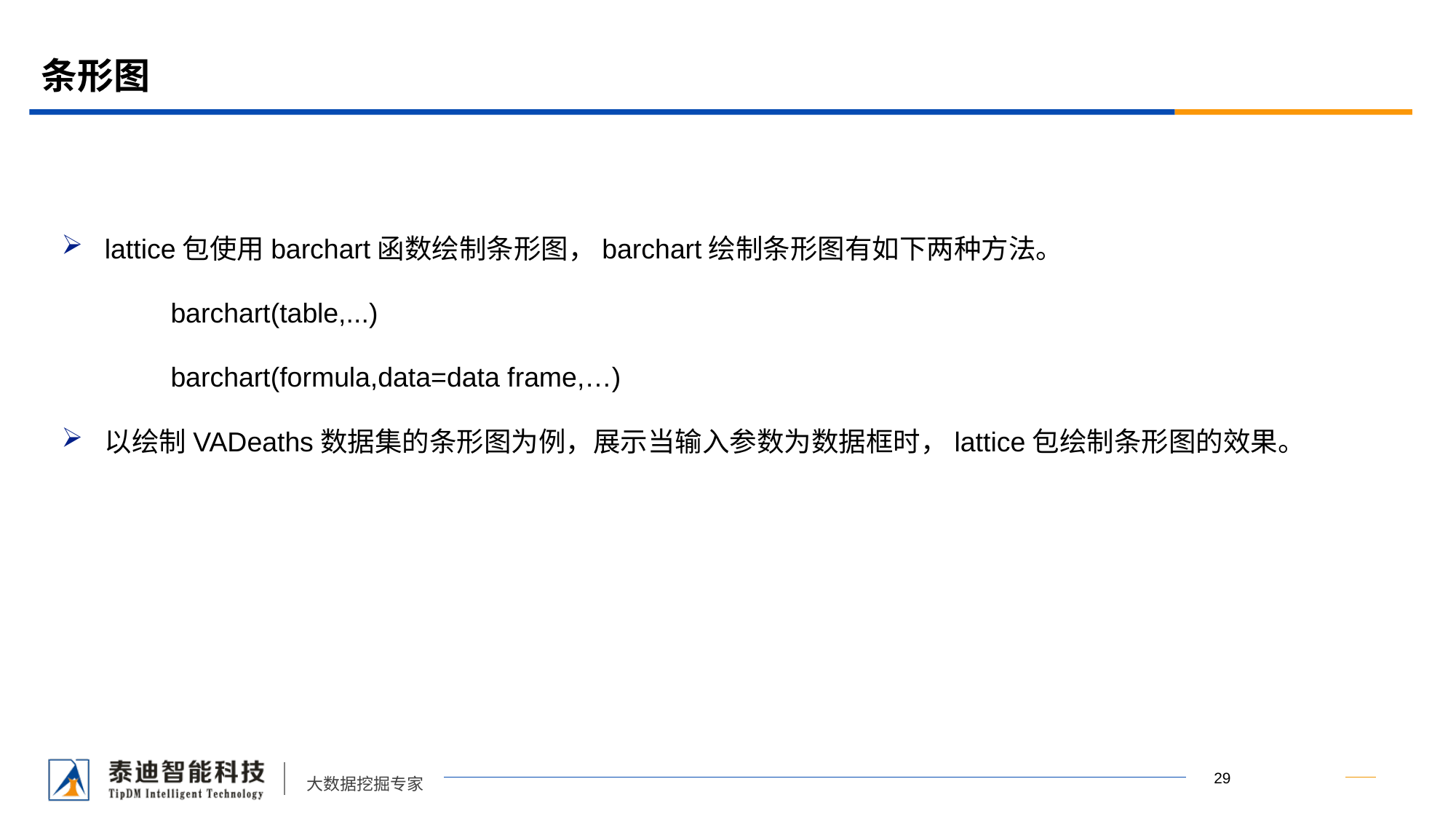

# 条形图

lattice包使用barchart函数绘制条形图，barchart绘制条形图有如下两种方法。
	barchart(table,...)
	barchart(formula,data=data frame,…)
以绘制VADeaths数据集的条形图为例，展示当输入参数为数据框时，lattice包绘制条形图的效果。